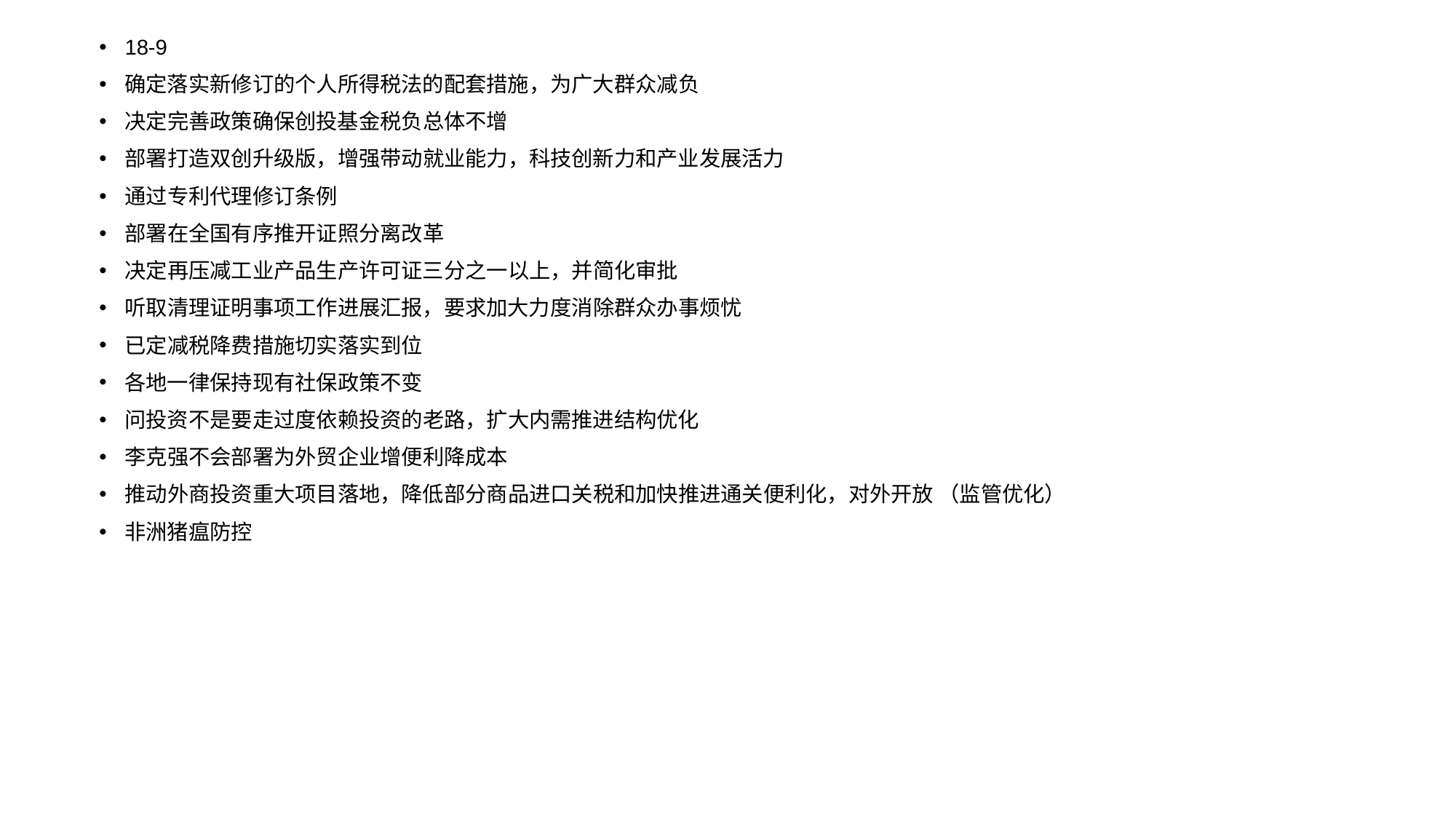

18-9
确定落实新修订的个人所得税法的配套措施，为广大群众减负
决定完善政策确保创投基金税负总体不增
部署打造双创升级版，增强带动就业能力，科技创新力和产业发展活力
通过专利代理修订条例
部署在全国有序推开证照分离改革
决定再压减工业产品生产许可证三分之一以上，并简化审批
听取清理证明事项工作进展汇报，要求加大力度消除群众办事烦忧
已定减税降费措施切实落实到位
各地一律保持现有社保政策不变
问投资不是要走过度依赖投资的老路，扩大内需推进结构优化
李克强不会部署为外贸企业增便利降成本
推动外商投资重大项目落地，降低部分商品进口关税和加快推进通关便利化，对外开放 （监管优化）
非洲猪瘟防控